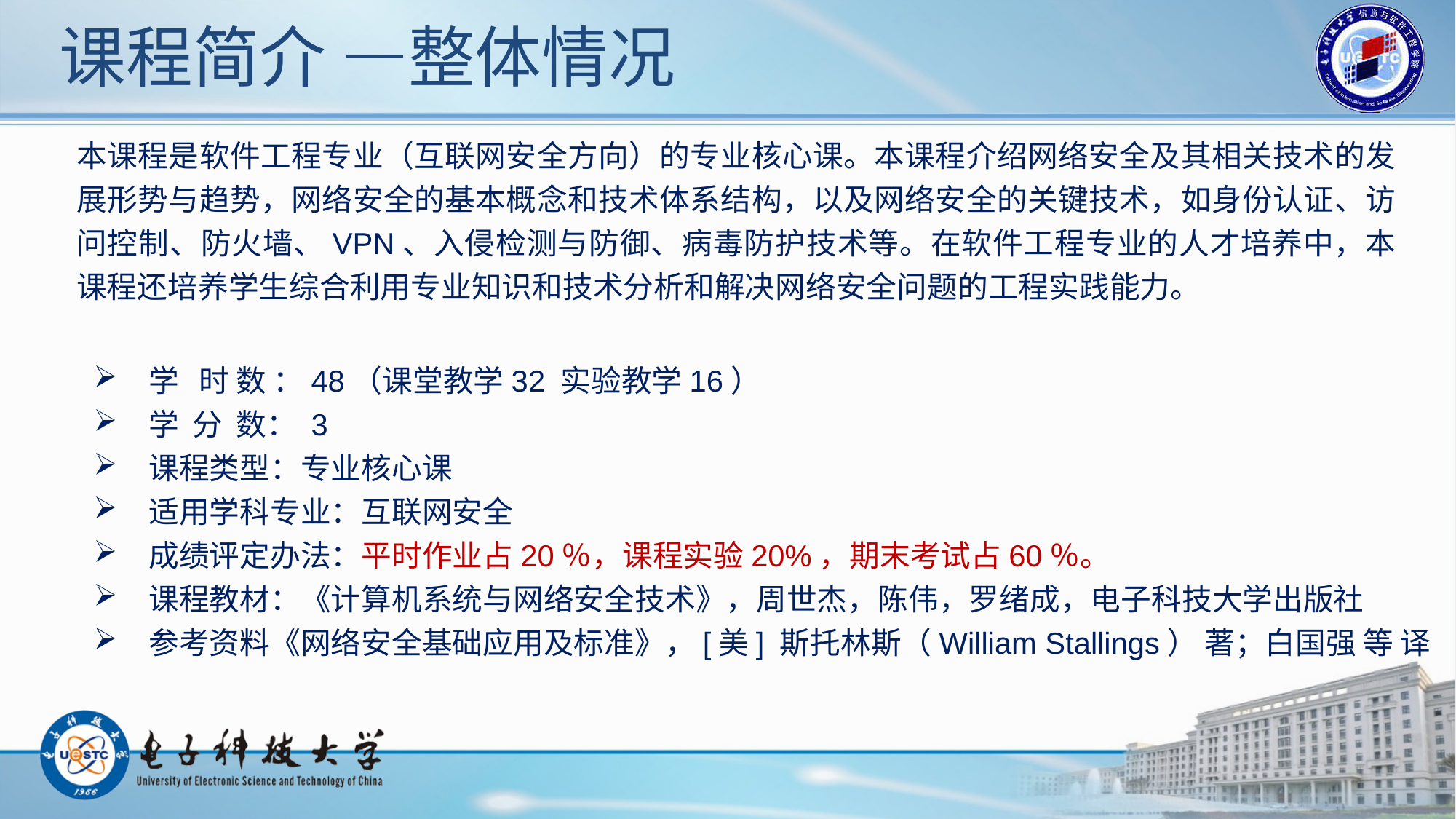

# 课程简介 —整体情况
本课程是软件工程专业（互联网安全方向）的专业核心课。本课程介绍网络安全及其相关技术的发展形势与趋势，网络安全的基本概念和技术体系结构，以及网络安全的关键技术，如身份认证、访问控制、防火墙、VPN、入侵检测与防御、病毒防护技术等。在软件工程专业的人才培养中，本课程还培养学生综合利用专业知识和技术分析和解决网络安全问题的工程实践能力。
 学   时 数 ：48（课堂教学32 实验教学16）
 学  分  数： 3
 课程类型：专业核心课
 适用学科专业：互联网安全
 成绩评定办法：平时作业占20％，课程实验20%，期末考试占60％。
 课程教材：《计算机系统与网络安全技术》，周世杰，陈伟，罗绪成，电子科技大学出版社
 参考资料《网络安全基础应用及标准》，[美] 斯托林斯（William Stallings） 著；白国强 等 译